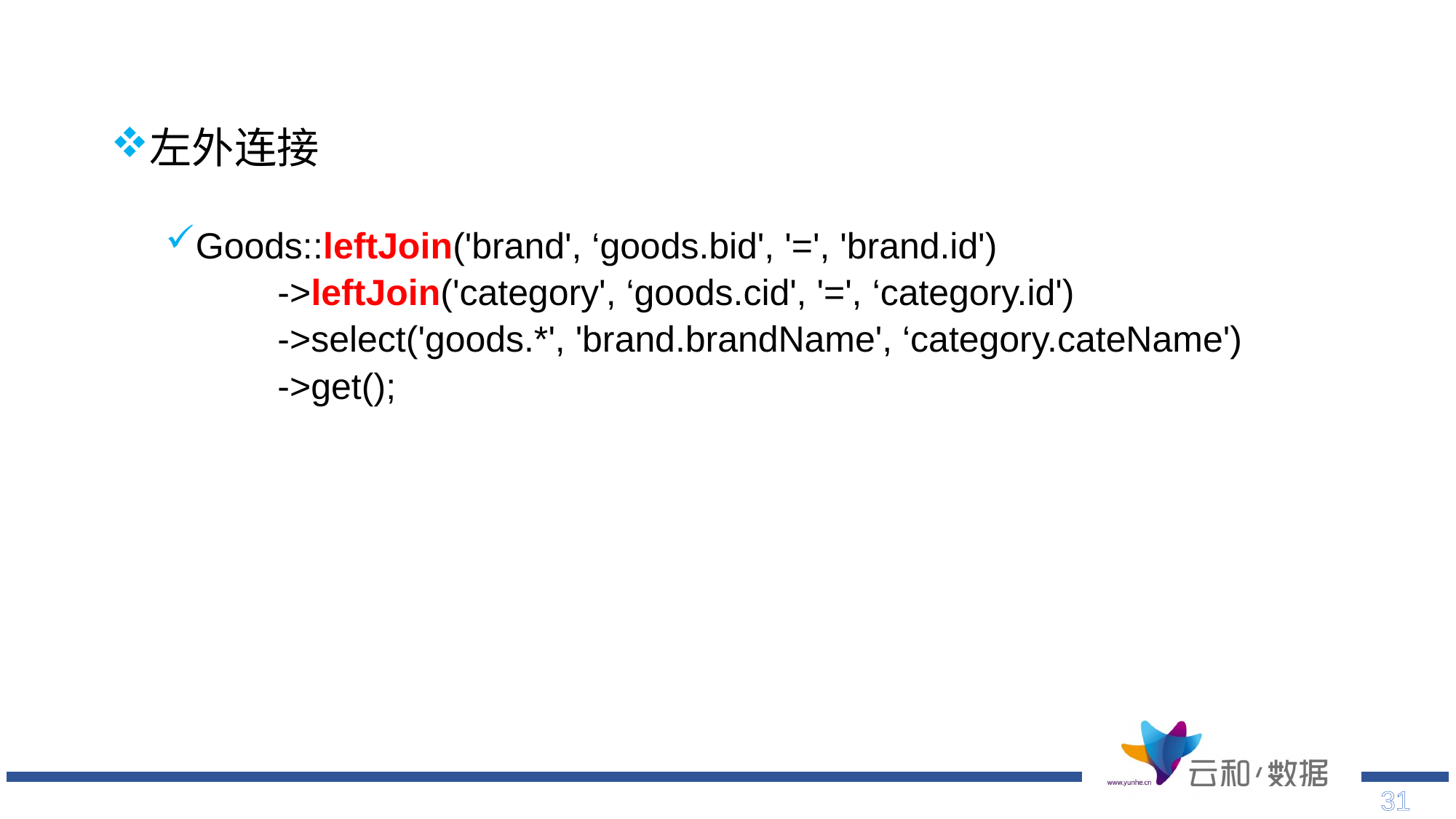

左外连接

Goods::leftJoin('brand', ‘goods.bid', '=', 'brand.id')
           ->leftJoin('category', ‘goods.cid', '=', ‘category.id')
           ->select('goods.*', 'brand.brandName', ‘category.cateName')
           ->get();